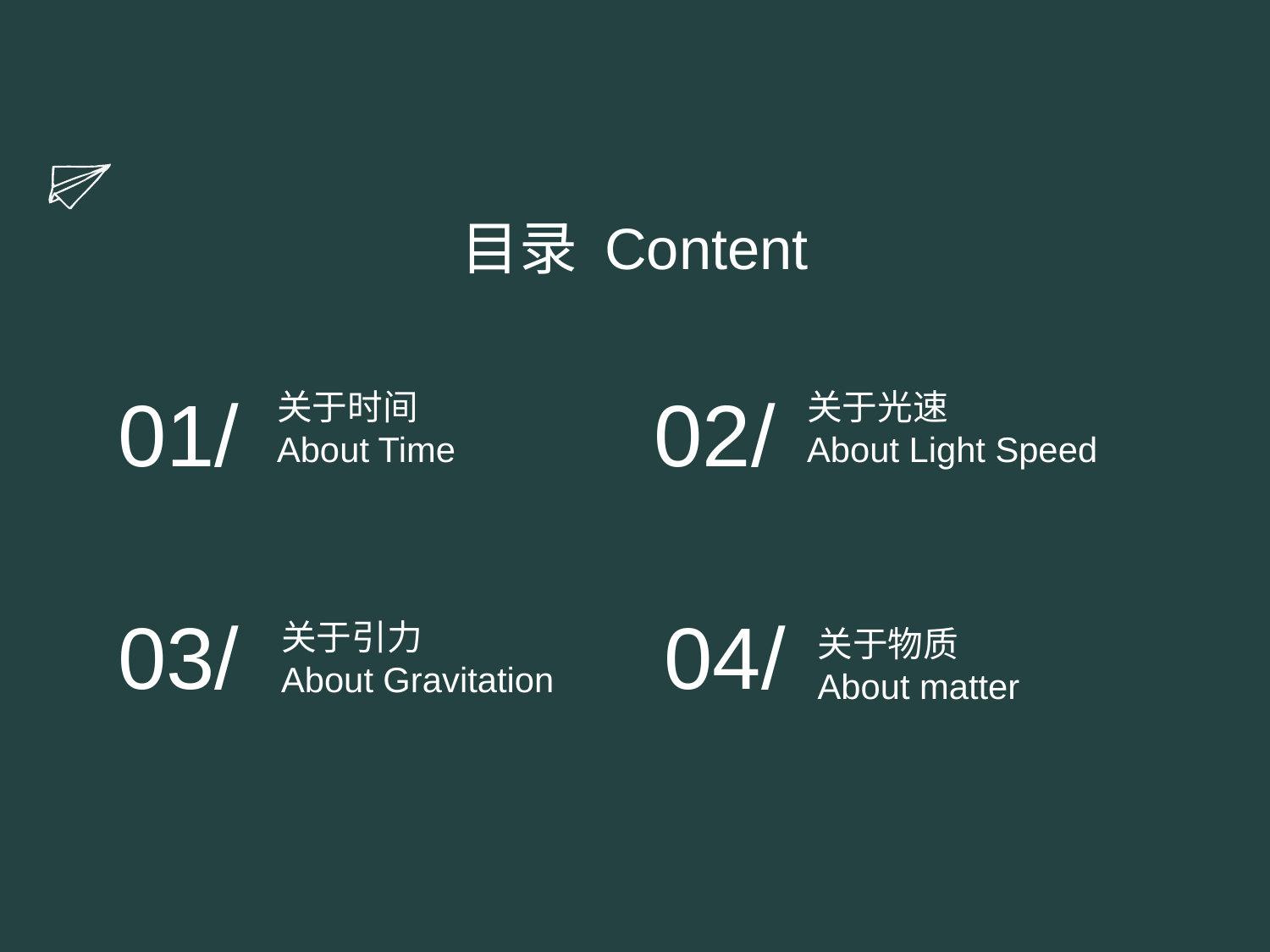

目录 Content
01/
02/
关于时间
About Time
关于光速
About Light Speed
03/
04/
关于物质
About matter

关于引力
About Gravitation